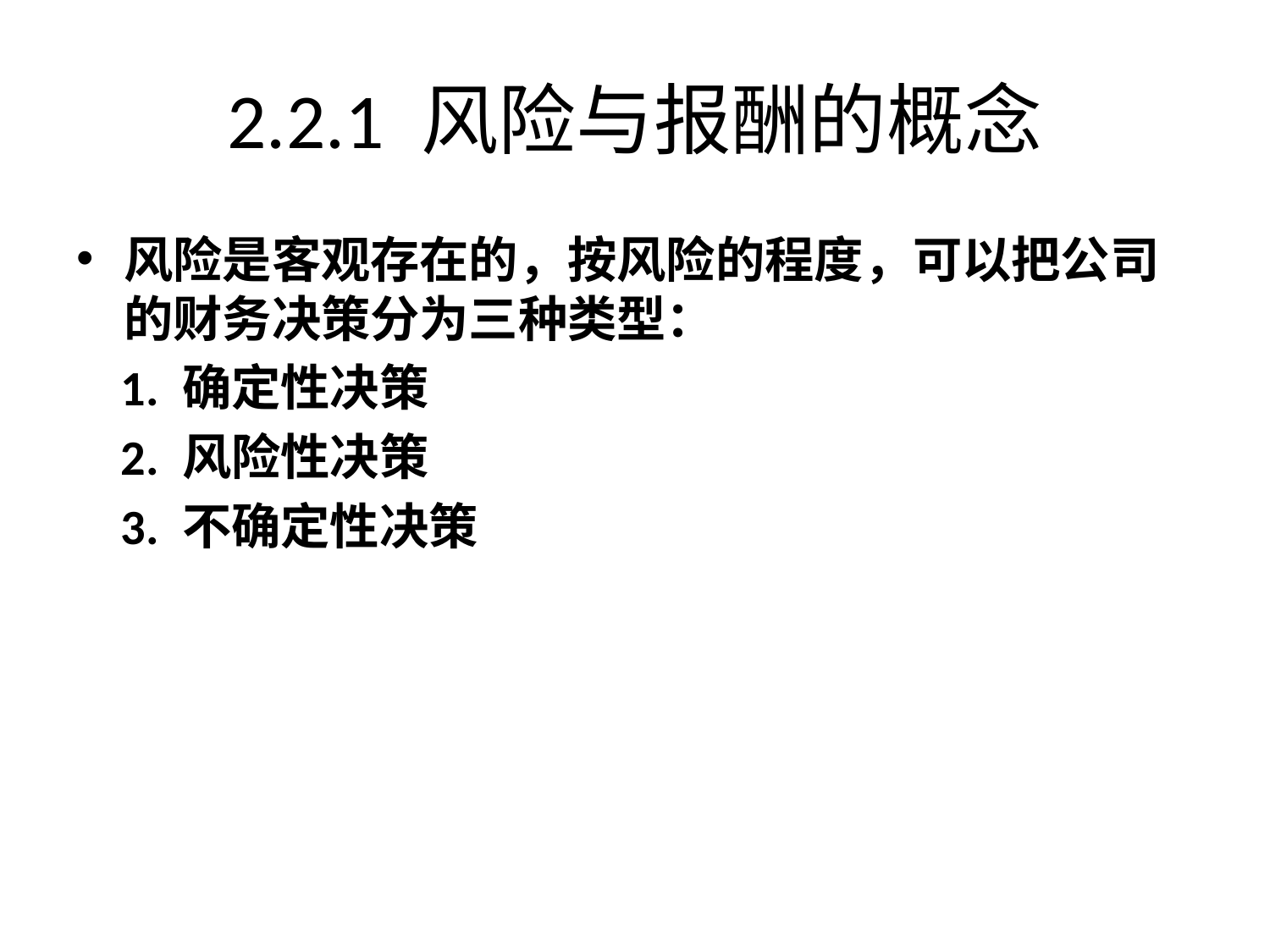

# 2.2.1 风险与报酬的概念
风险是客观存在的，按风险的程度，可以把公司的财务决策分为三种类型：
    1. 确定性决策
    2. 风险性决策
    3. 不确定性决策